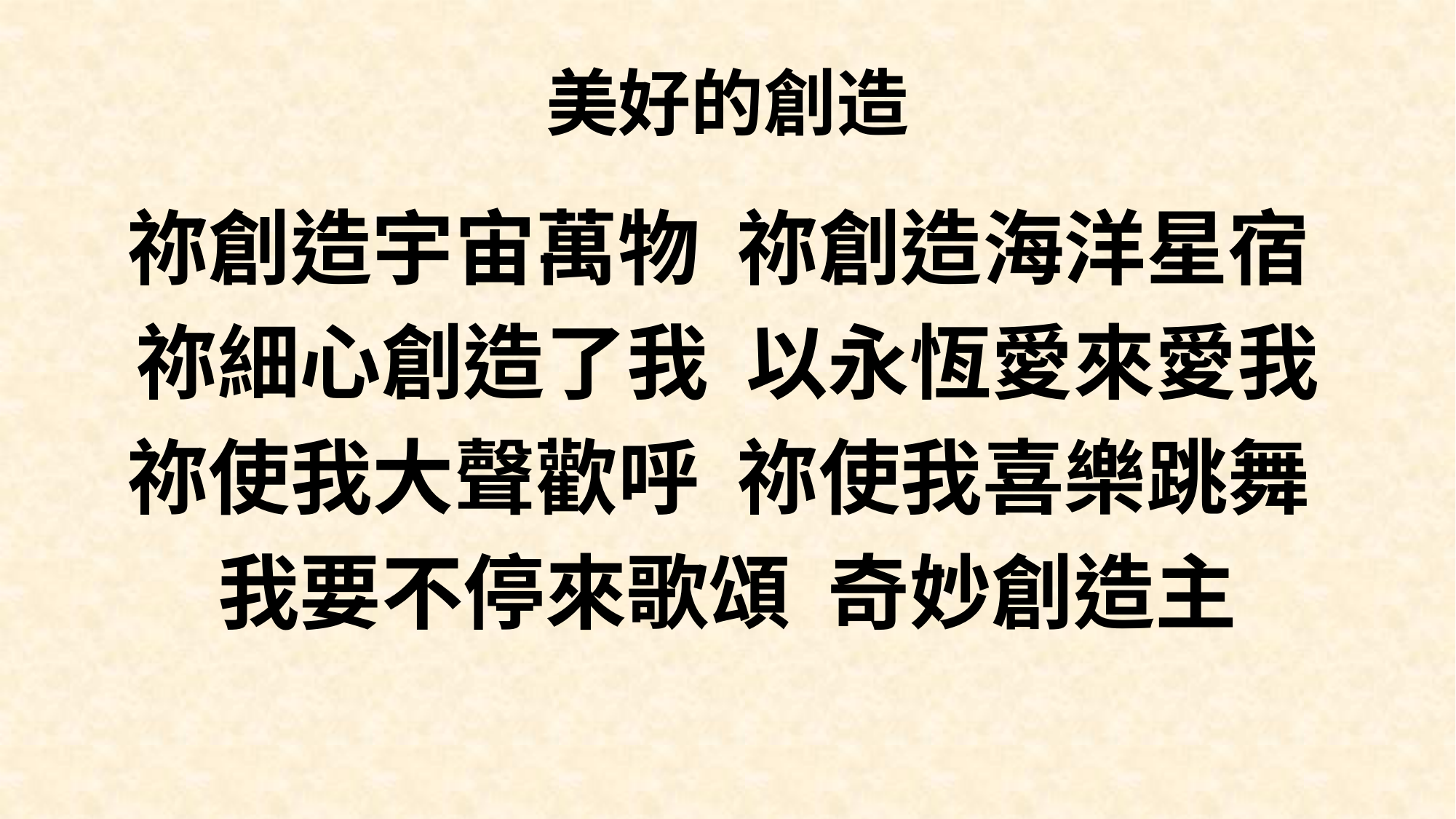

# 美好的創造
祢創造宇宙萬物  祢創造海洋星宿
祢細心創造了我  以永恆愛來愛我
祢使我大聲歡呼  祢使我喜樂跳舞
我要不停來歌頌  奇妙創造主